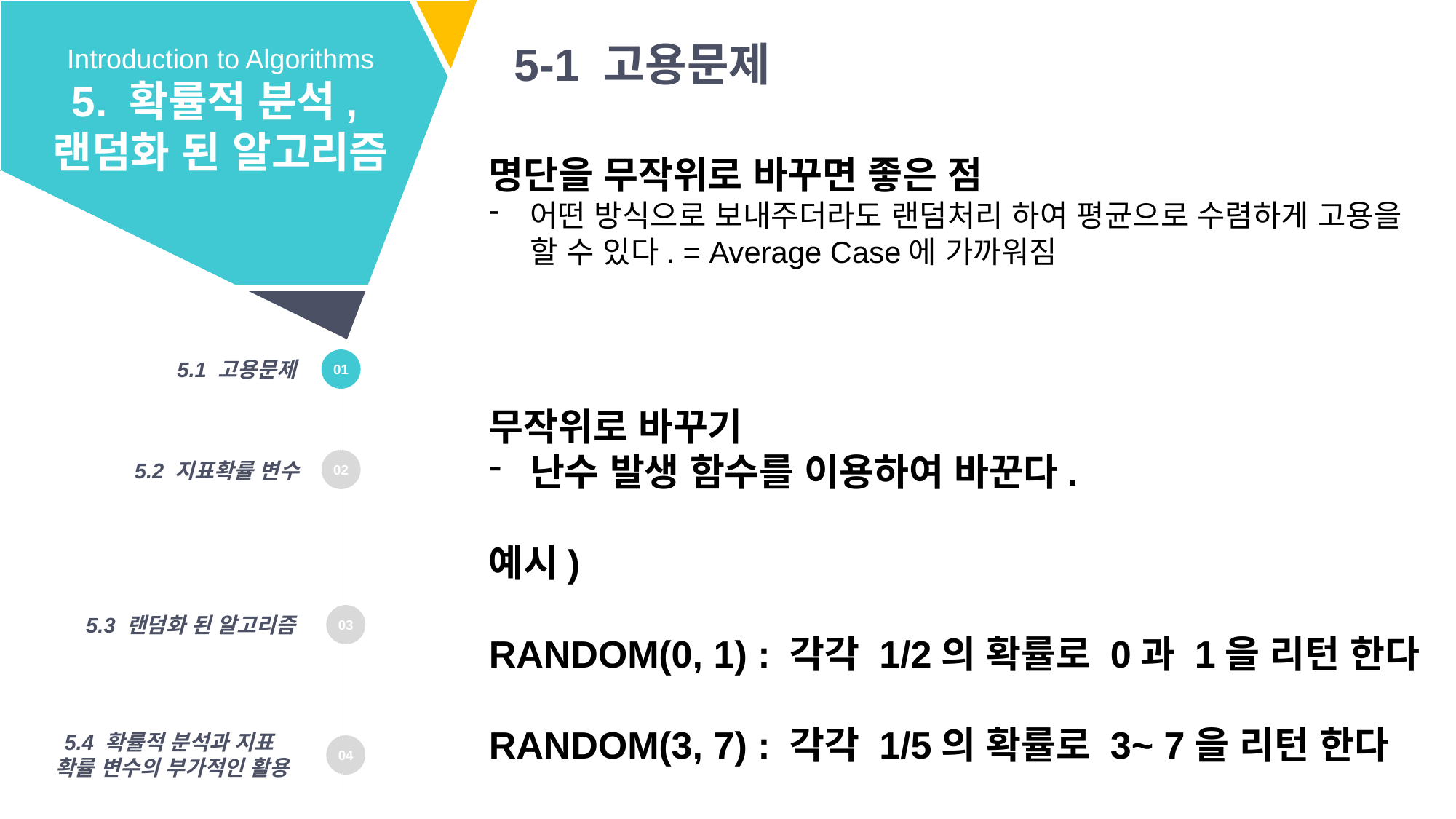

5-1 고용문제
Introduction to Algorithms
5. 확률적 분석,
랜덤화 된 알고리즘
명단을 무작위로 바꾸면 좋은 점
어떤 방식으로 보내주더라도 랜덤처리 하여 평균으로 수렴하게 고용을 할 수 있다. = Average Case에 가까워짐

01
5.1 고용문제
무작위로 바꾸기
난수 발생 함수를 이용하여 바꾼다.

예시)

RANDOM(0, 1) : 각각 1/2의 확률로 0과 1을 리턴 한다

RANDOM(3, 7) : 각각 1/5의 확률로 3~ 7을 리턴 한다
02
5.2 지표확률 변수
03
5.3 랜덤화 된 알고리즘
5.4 확률적 분석과 지표
확률 변수의 부가적인 활용
04